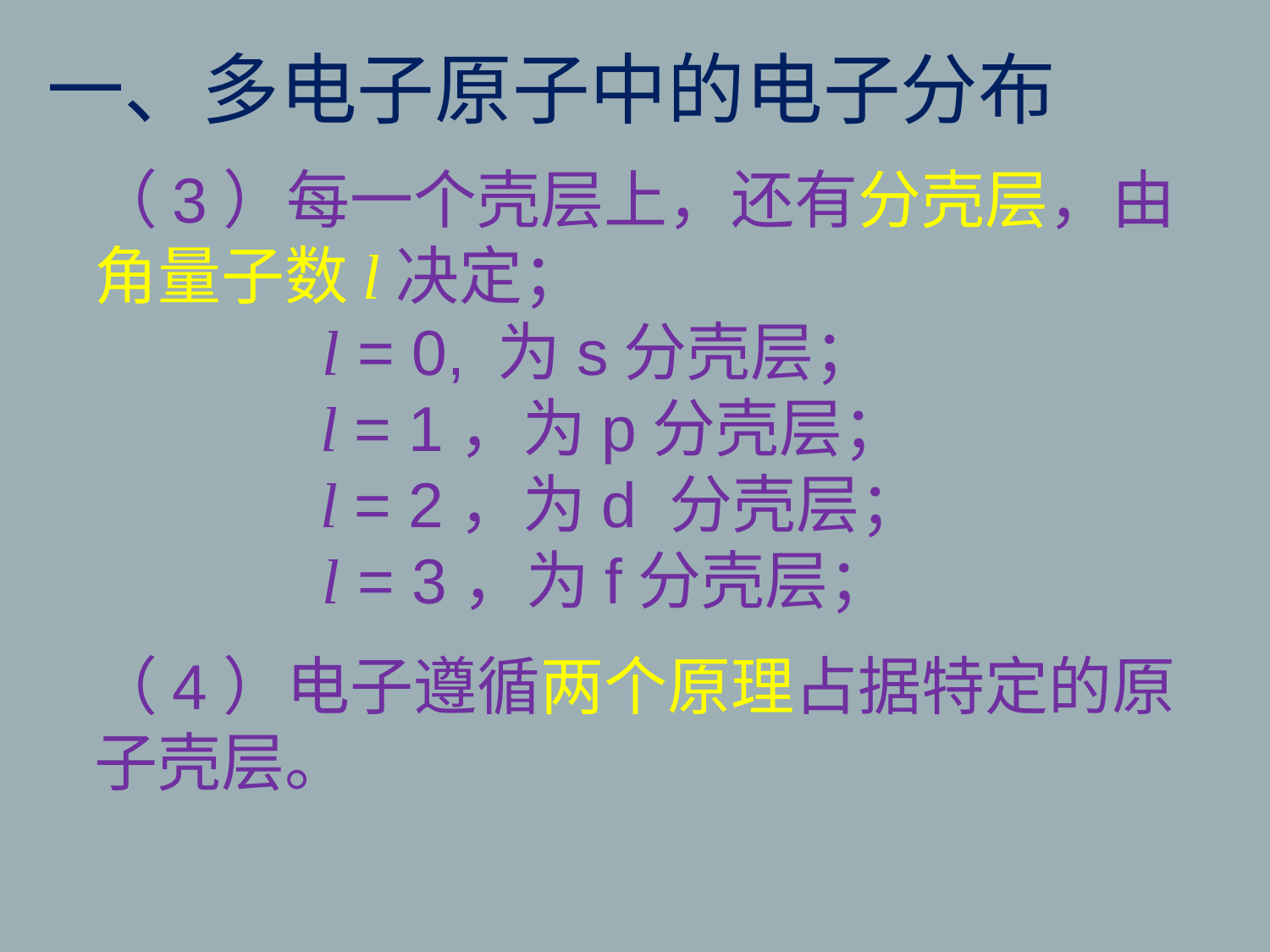

一、多电子原子中的电子分布
（3）每一个壳层上，还有分壳层，由角量子数l决定；
             l = 0, 为s分壳层；
             l = 1，为p分壳层；
             l = 2，为d 分壳层；
             l = 3，为f分壳层；
（4）电子遵循两个原理占据特定的原子壳层。